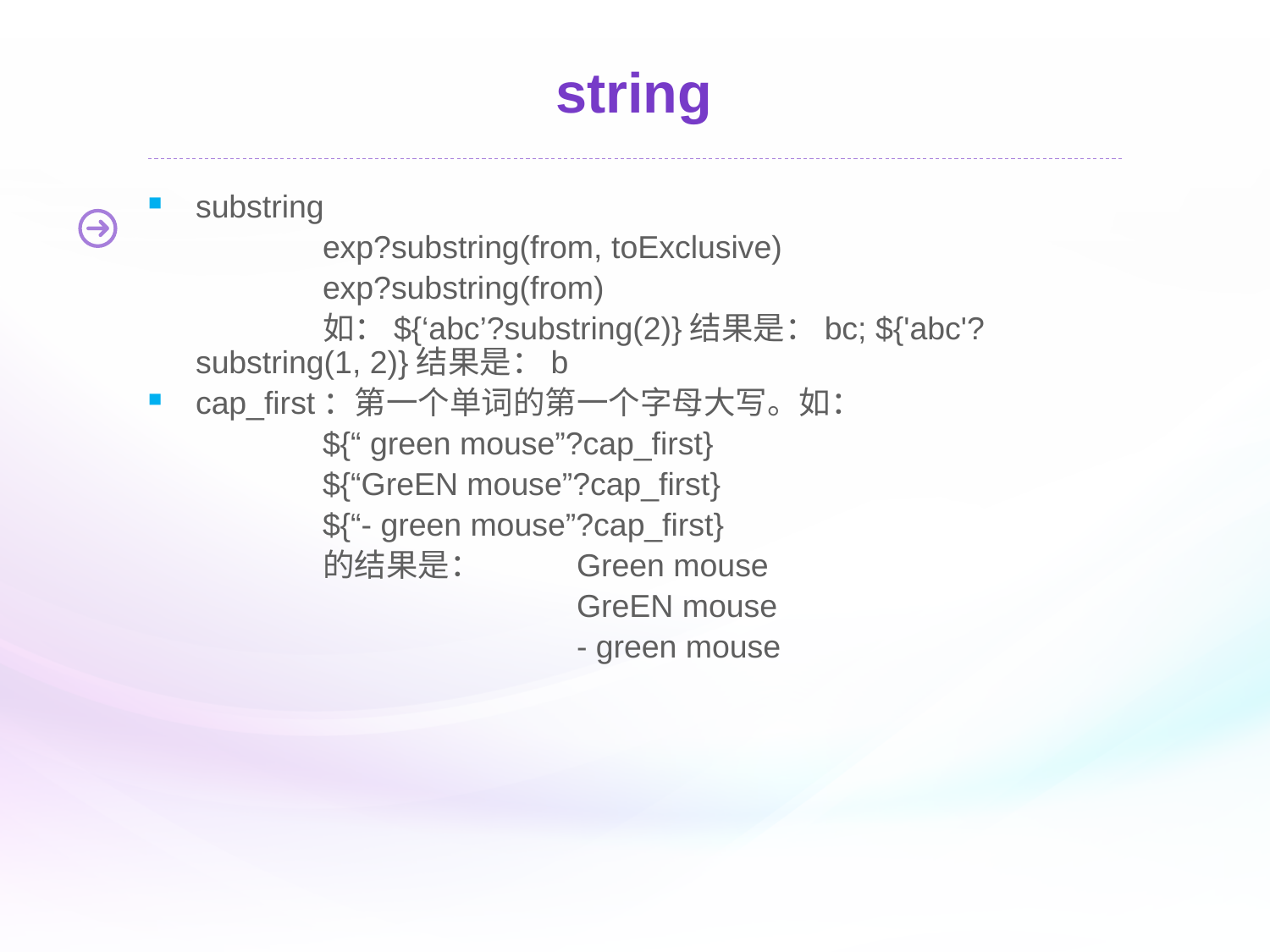

# string
substring
		exp?substring(from, toExclusive)
		exp?substring(from)
		如：${‘abc’?substring(2)}结果是：bc; ${'abc'?substring(1, 2)}结果是：b
cap_first：第一个单词的第一个字母大写。如：
		${“ green mouse”?cap_first}
		${“GreEN mouse”?cap_first}
 		${“- green mouse”?cap_first}
		的结果是：	Green mouse
				GreEN mouse
				- green mouse